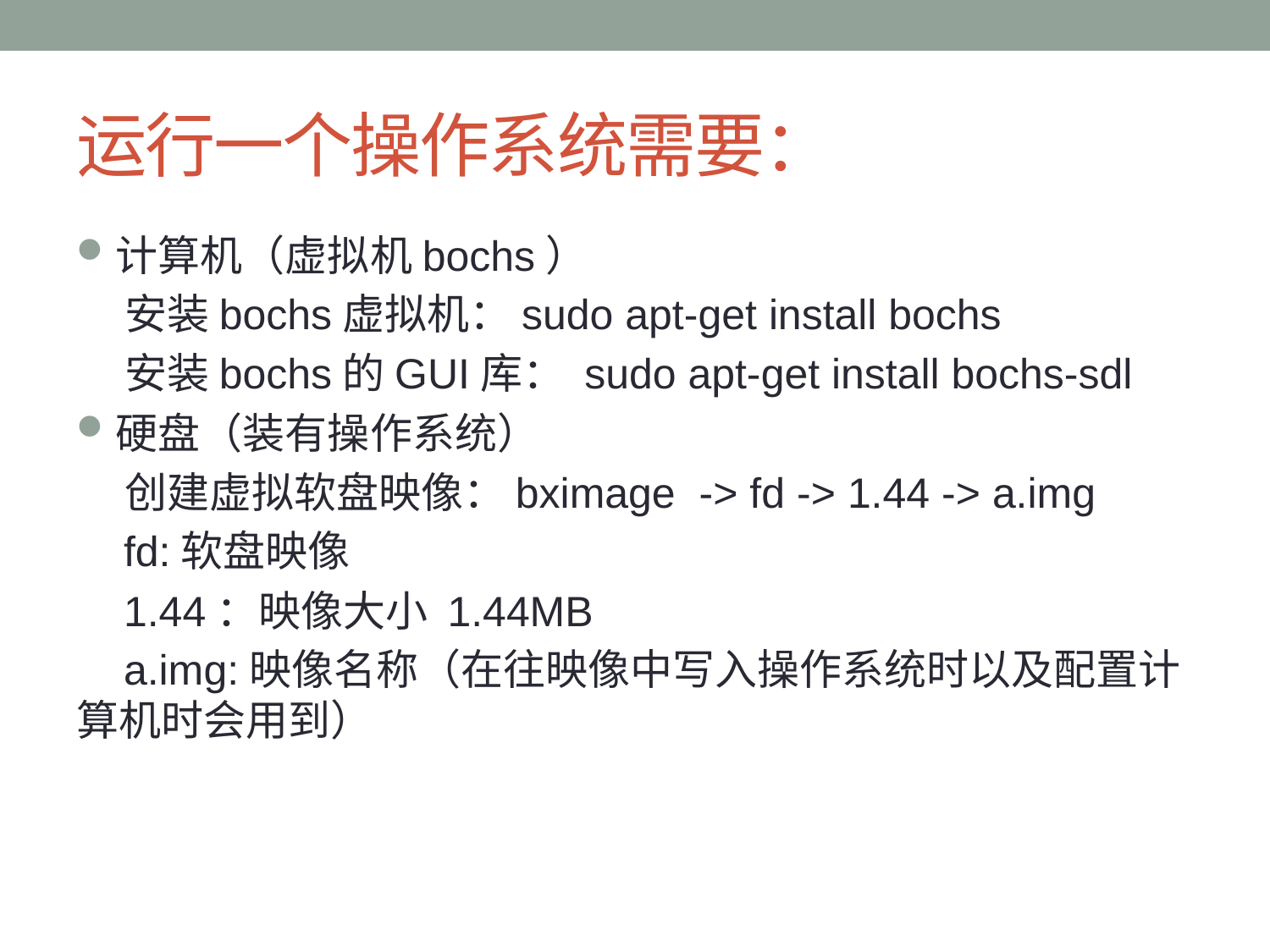

# 运行一个操作系统需要：
计算机（虚拟机bochs）
    安装bochs虚拟机：sudo apt-get install bochs
    安装bochs的GUI库： sudo apt-get install bochs-sdl
硬盘（装有操作系统）
    创建虚拟软盘映像：bximage  -> fd -> 1.44 -> a.img
    fd:软盘映像
    1.44：映像大小 1.44MB
    a.img:映像名称（在往映像中写入操作系统时以及配置计算机时会用到）